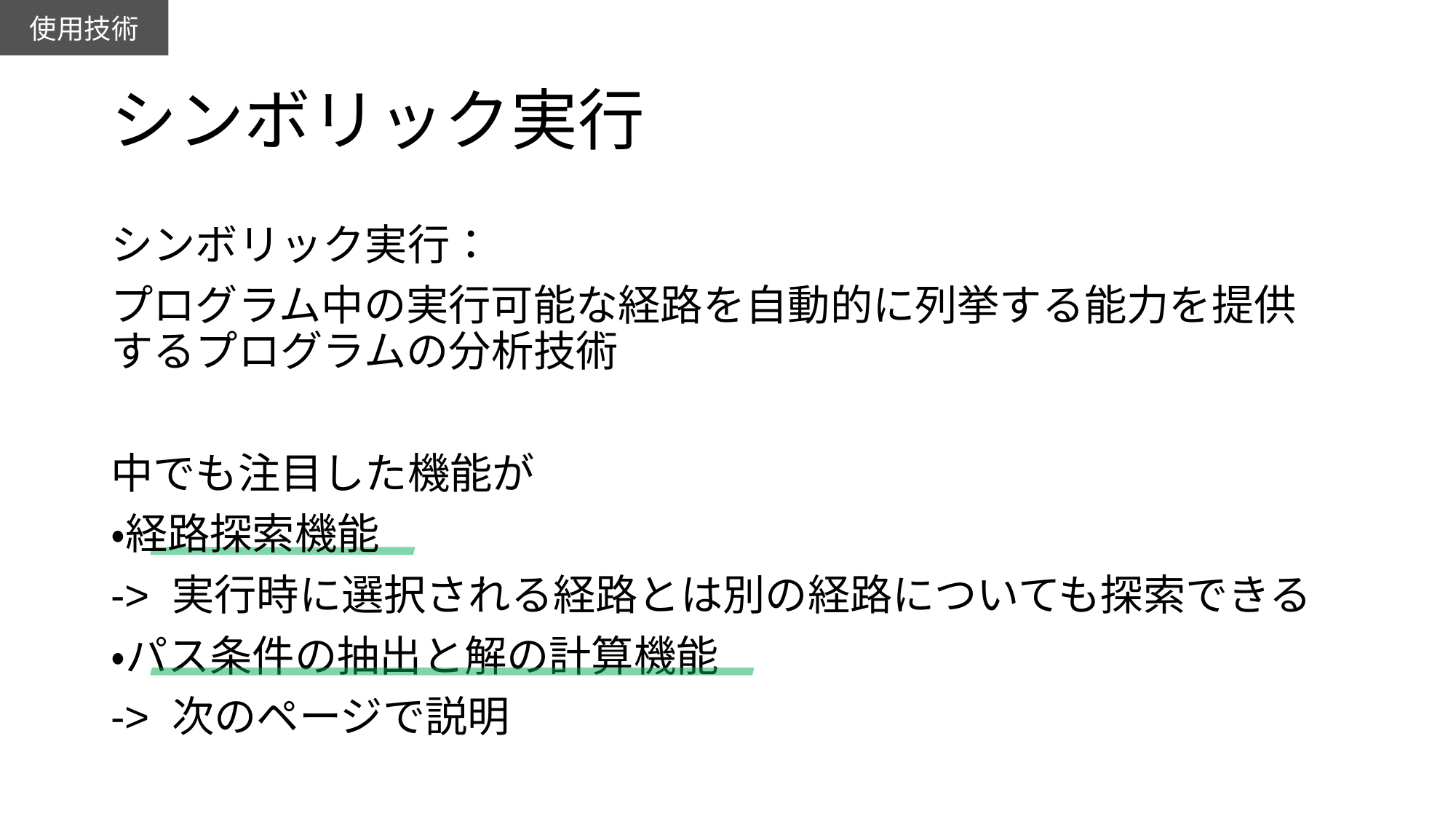

使用技術
# シンボリック実行
シンボリック実行：
プログラム中の実行可能な経路を自動的に列挙する能力を提供するプログラムの分析技術

中でも注目した機能が
・経路探索機能
-> 実行時に選択される経路とは別の経路についても探索できる
・パス条件の抽出と解の計算機能
-> 次のページで説明